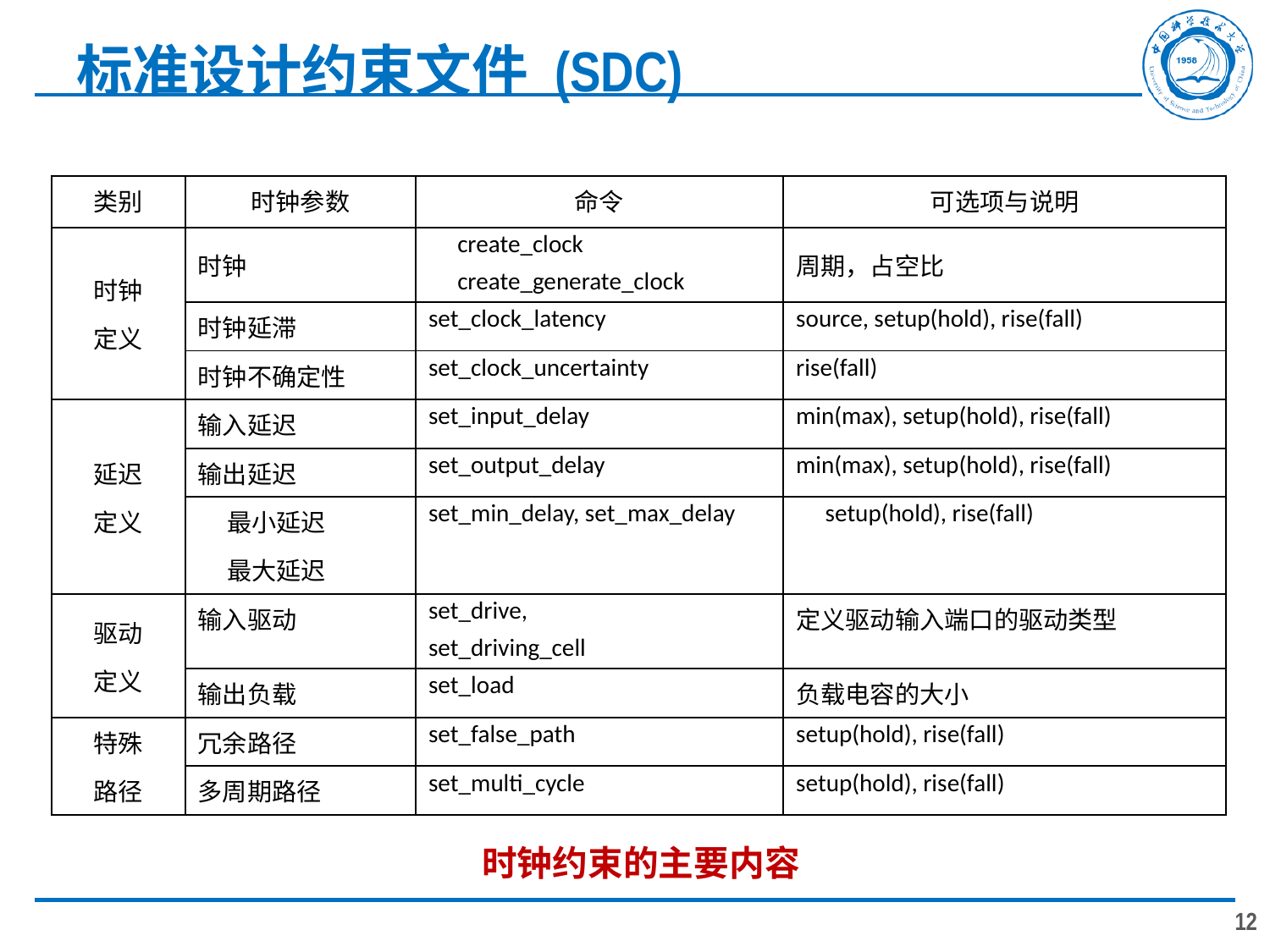

# 标准设计约束文件 (SDC)
| 类别 | 时钟参数 | 命令 | 可选项与说明 |
| --- | --- | --- | --- |
| 时钟 定义 | 时钟 | create\_clock create\_generate\_clock | 周期，占空比 |
|  | 时钟延滞 | set\_clock\_latency | source, setup(hold), rise(fall) |
|  | 时钟不确定性 | set\_clock\_uncertainty | rise(fall) |
| 延迟 定义 | 输入延迟 | set\_input\_delay | min(max), setup(hold), rise(fall) |
|  | 输出延迟 | set\_output\_delay | min(max), setup(hold), rise(fall) |
|  | 最小延迟 最大延迟 | set\_min\_delay, set\_max\_delay | setup(hold), rise(fall) |
| 驱动 定义 | 输入驱动 | set\_drive, set\_driving\_cell | 定义驱动输入端口的驱动类型 |
|  | 输出负载 | set\_load | 负载电容的大小 |
| 特殊 路径 | 冗余路径 | set\_false\_path | setup(hold), rise(fall) |
|  | 多周期路径 | set\_multi\_cycle | setup(hold), rise(fall) |
时钟约束的主要内容
12